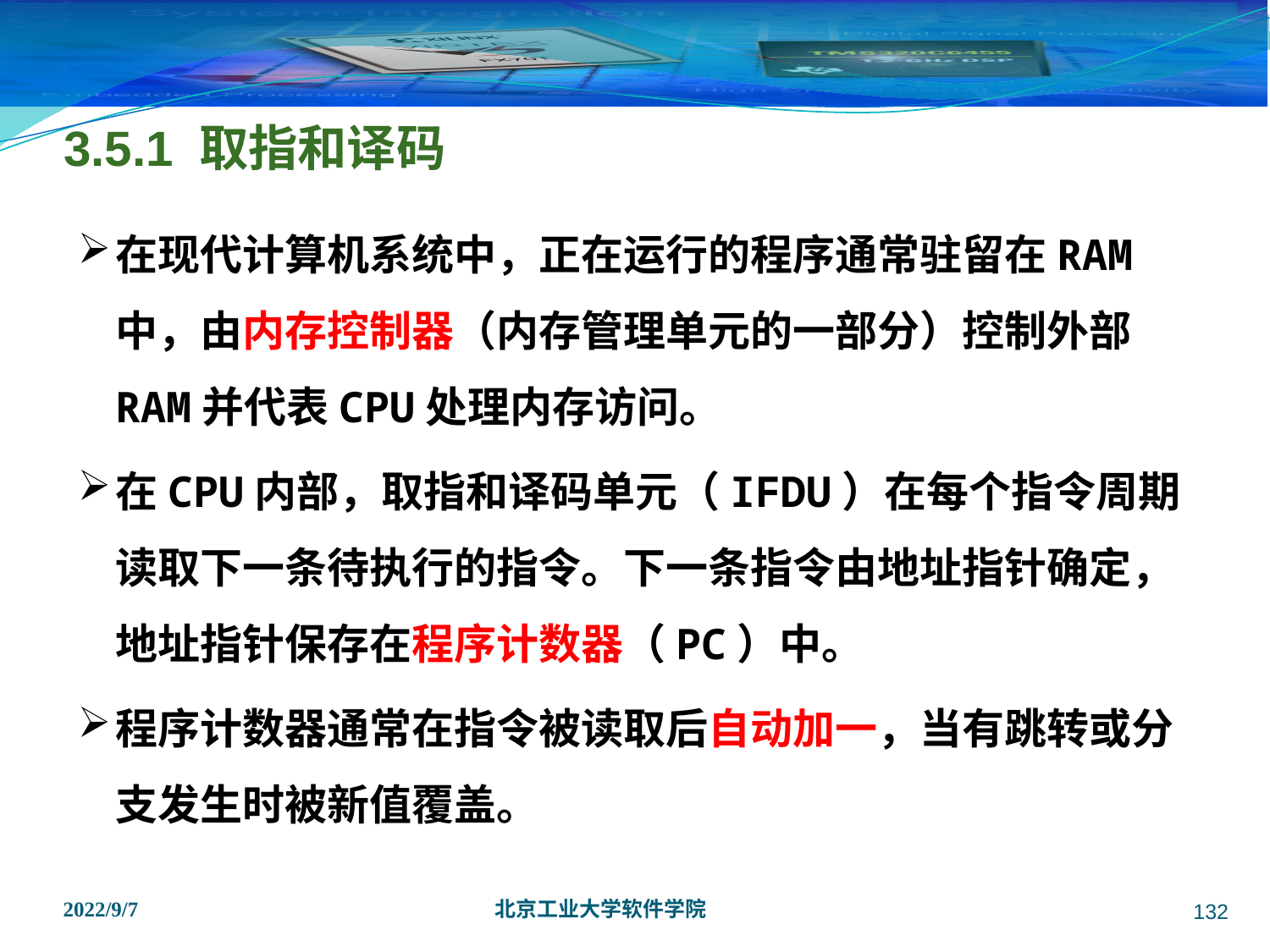

# 3.5.1 取指和译码
在现代计算机系统中，正在运行的程序通常驻留在RAM中，由内存控制器（内存管理单元的一部分）控制外部RAM并代表CPU处理内存访问。
在CPU内部，取指和译码单元（IFDU）在每个指令周期读取下一条待执行的指令。下一条指令由地址指针确定，地址指针保存在程序计数器（PC）中。
程序计数器通常在指令被读取后自动加一，当有跳转或分支发生时被新值覆盖。